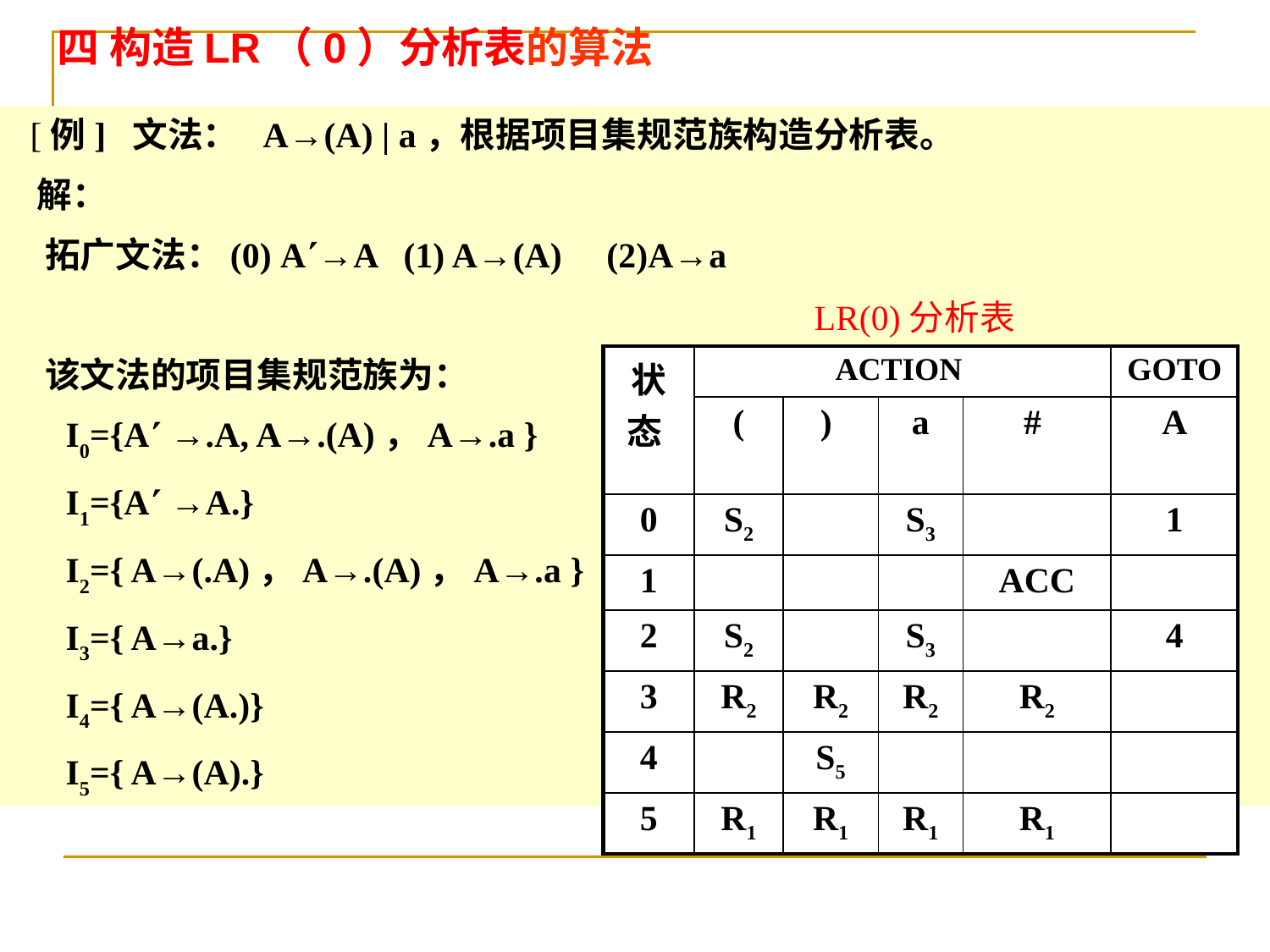

四 构造LR（0）分析表的算法
  [例]  文法：  A→(A) | a，根据项目集规范族构造分析表。
  解：
   拓广文法：(0) A′→A   (1) A→(A)     (2)A→a

   该文法的项目集规范族为：
      I0={A′ →.A, A→.(A)，A→.a }
      I1={A′ →A.}
      I2={ A→(.A)，A→.(A)，A→.a }
      I3={ A→a.}
      I4={ A→(A.)}
      I5={ A→(A).}
      LR(0)分析表
| 状态 | ACTION |  |  |  | GOTO |
| --- | --- | --- | --- | --- | --- |
|  | ( | ) | a | # | A |
| 0 | S2 |  | S3 |  | 1 |
| 1 |  |  |  | ACC |  |
| 2 | S2 |  | S3 |  | 4 |
| 3 | R2 | R2 | R2 | R2 |  |
| 4 |  | S5 |  |  |  |
| 5 | R1 | R1 | R1 | R1 |  |
70